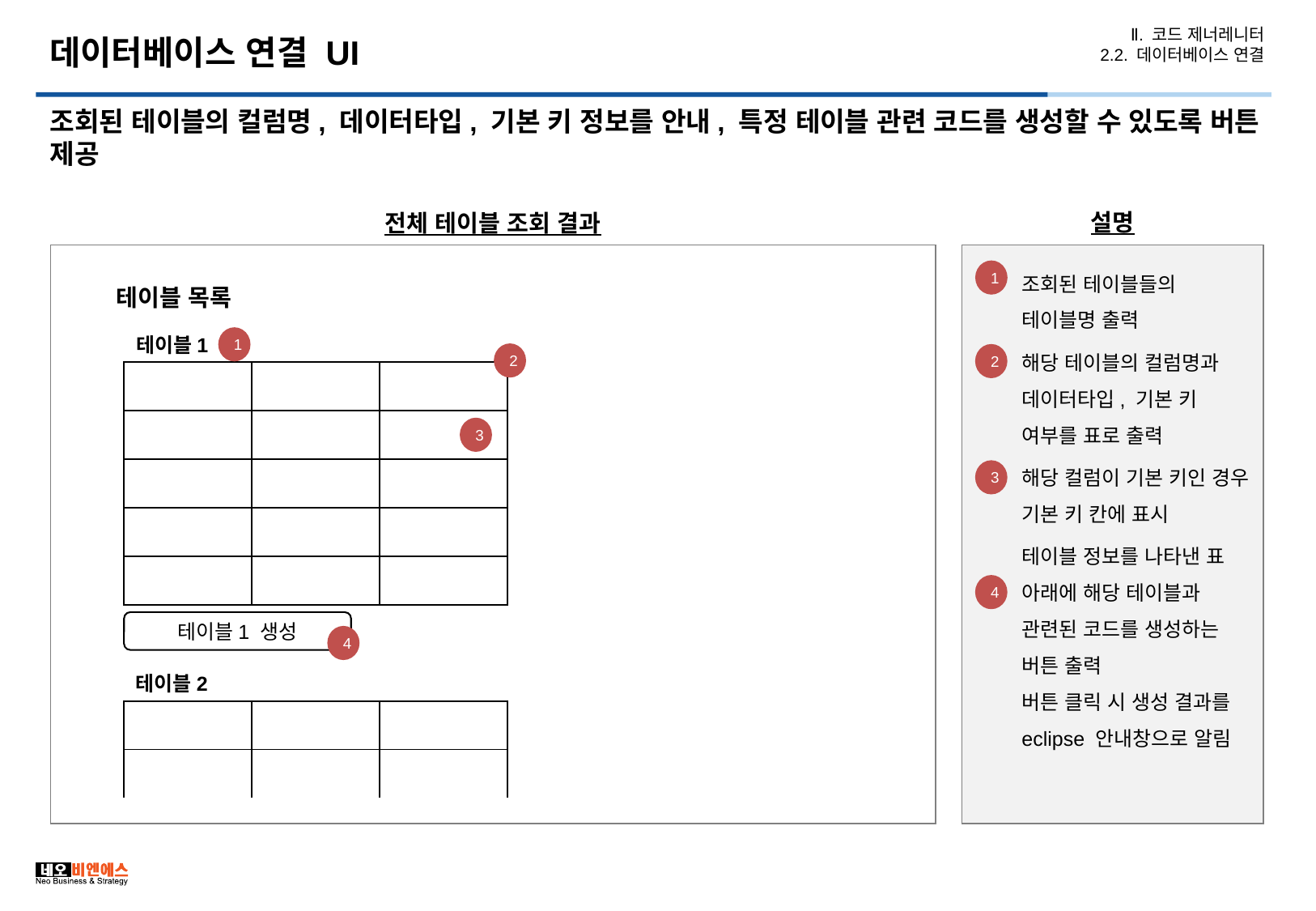

# 데이터베이스 연결 UI
Ⅱ. 코드 제너레니터
2.2. 데이터베이스 연결
조회된 테이블의 컬럼명, 데이터타입, 기본 키 정보를 안내, 특정 테이블 관련 코드를 생성할 수 있도록 버튼 제공
설명
전체 테이블 조회 결과

조회된 테이블들의 테이블명 출력
해당 테이블의 컬럼명과 데이터타입, 기본 키 여부를 표로 출력
해당 컬럼이 기본 키인 경우 기본 키 칸에 표시
테이블 정보를 나타낸 표 아래에 해당 테이블과 관련된 코드를 생성하는 버튼 출력
버튼 클릭 시 생성 결과를 eclipse 안내창으로 알림
1

테이블 목록
테이블1
| 컬럼명 | 데이터타입 | 기본키 |
| --- | --- | --- |
| 컬럼1 | int | ● |
| 컬럼2 | varchar | ○ |
| 컬럼3 | datetime | ○ |
| … | … | … |
테이블1 생성
테이블2
| 컬럼명 | 데이터타입 | 기본키 |
| --- | --- | --- |
| 컬럼1 | int | ● |
1
2
2
3
3
4
4